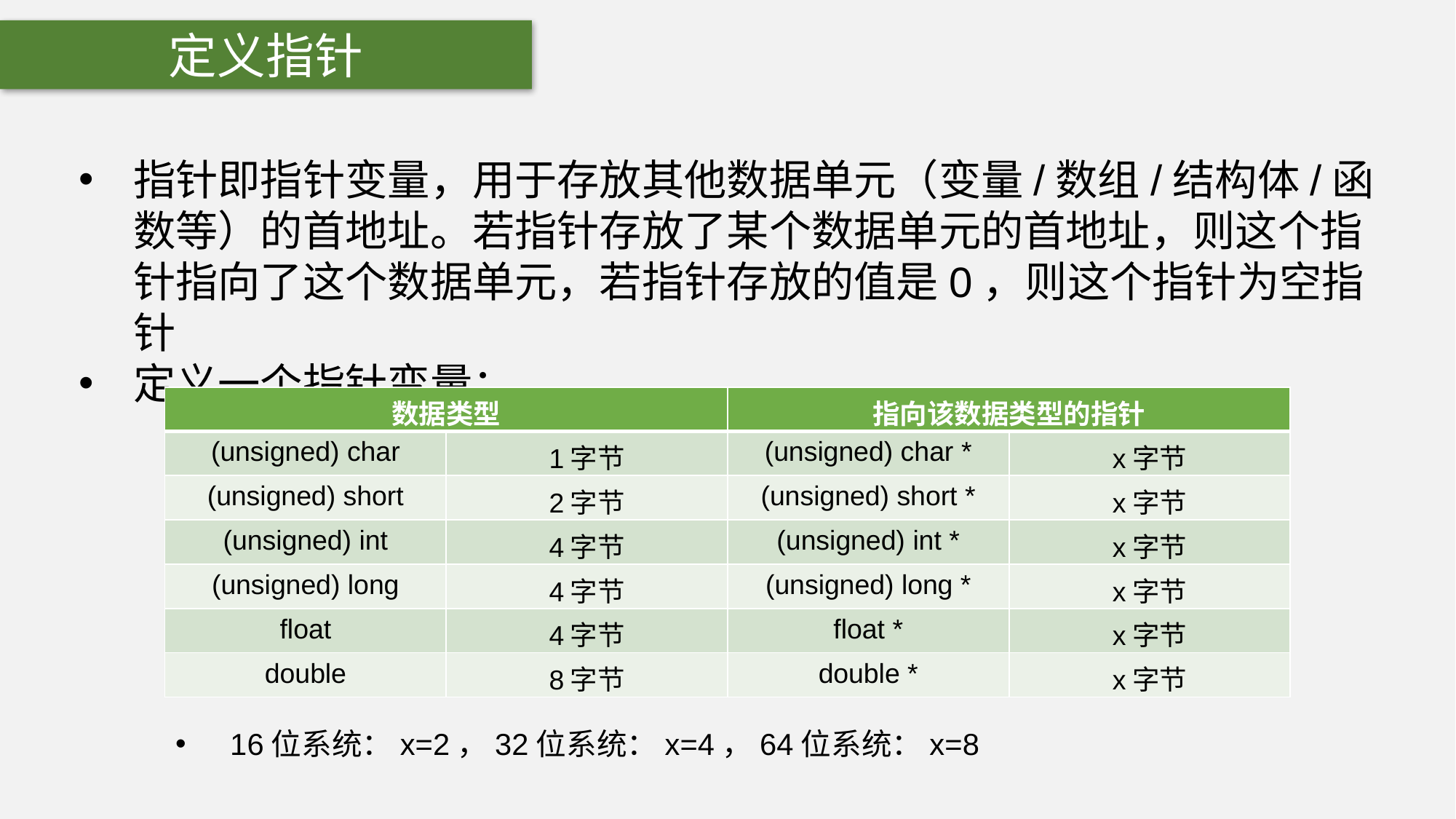

定义指针
指针即指针变量，用于存放其他数据单元（变量/数组/结构体/函数等）的首地址。若指针存放了某个数据单元的首地址，则这个指针指向了这个数据单元，若指针存放的值是0，则这个指针为空指针
定义一个指针变量：
| 数据类型 |  | 指向该数据类型的指针 |  |
| --- | --- | --- | --- |
| (unsigned) char | 1字节 | (unsigned) char \* | x字节 |
| (unsigned) short | 2字节 | (unsigned) short \* | x字节 |
| (unsigned) int | 4字节 | (unsigned) int \* | x字节 |
| (unsigned) long | 4字节 | (unsigned) long \* | x字节 |
| float | 4字节 | float \* | x字节 |
| double | 8字节 | double \* | x字节 |
16位系统：x=2，32位系统：x=4，64位系统：x=8